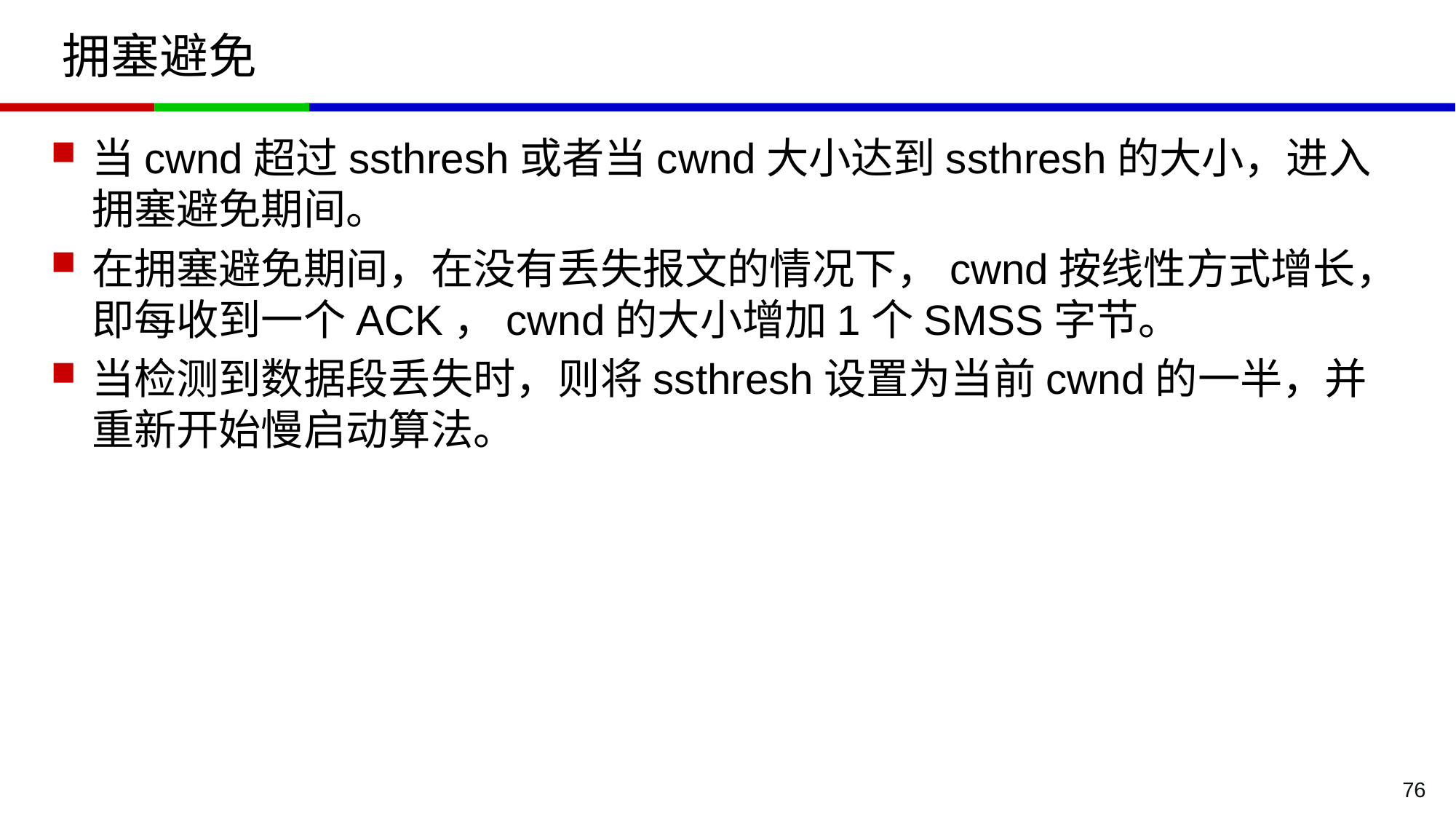

# 拥塞避免
当cwnd超过ssthresh或者当cwnd大小达到ssthresh的大小，进入拥塞避免期间。
在拥塞避免期间，在没有丢失报文的情况下，cwnd按线性方式增长，即每收到一个ACK，cwnd的大小增加1个SMSS字节。
当检测到数据段丢失时，则将ssthresh设置为当前cwnd的一半，并重新开始慢启动算法。
76